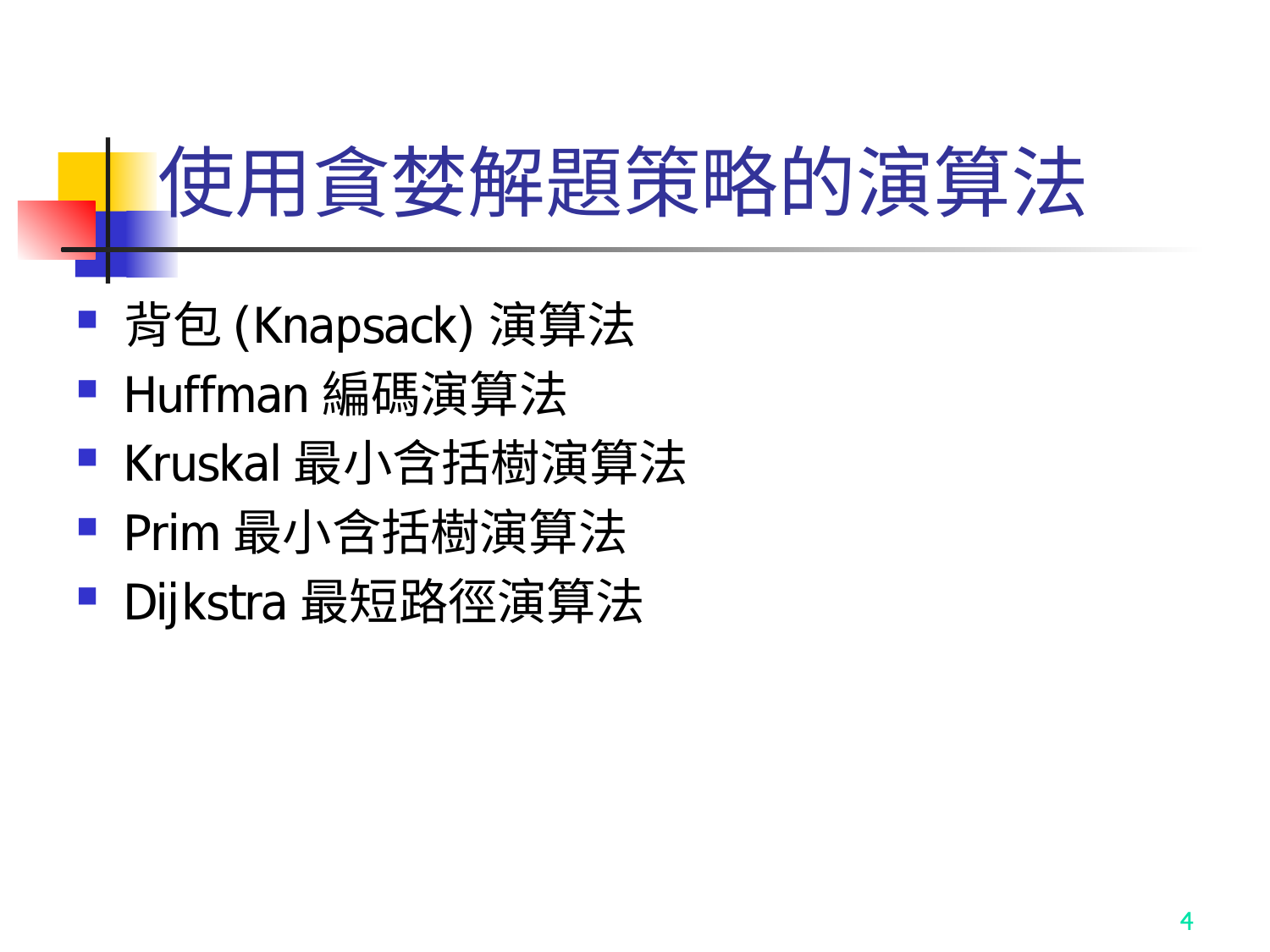

# 使用貪婪解題策略的演算法
背包(Knapsack)演算法
Huffman編碼演算法
Kruskal最小含括樹演算法
Prim最小含括樹演算法
Dijkstra最短路徑演算法
4